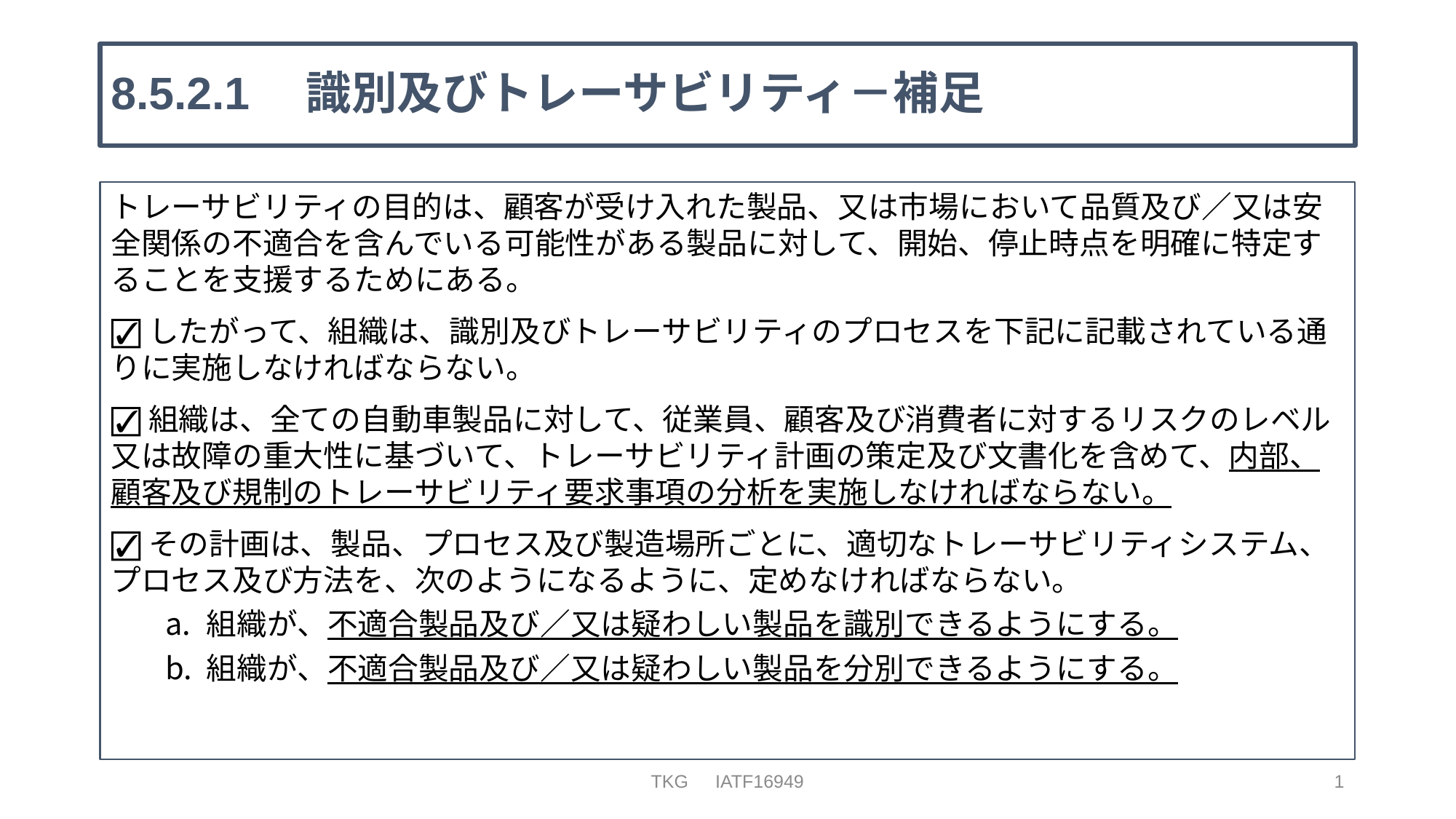

# 8.5.2.1　識別及びトレーサビリティ－補足
トレーサビリティの目的は、顧客が受け入れた製品、又は市場において品質及び／又は安全関係の不適合を含んでいる可能性がある製品に対して、開始、停止時点を明確に特定することを支援するためにある。
☑したがって、組織は、識別及びトレーサビリティのプロセスを下記に記載されている通りに実施しなければならない。
☑組織は、全ての自動車製品に対して、従業員、顧客及び消費者に対するリスクのレベル又は故障の重大性に基づいて、トレーサビリティ計画の策定及び文書化を含めて、内部、顧客及び規制のトレーサビリティ要求事項の分析を実施しなければならない。
☑その計画は、製品、プロセス及び製造場所ごとに、適切なトレーサビリティシステム、プロセス及び方法を、次のようになるように、定めなければならない。
組織が、不適合製品及び／又は疑わしい製品を識別できるようにする。
組織が、不適合製品及び／又は疑わしい製品を分別できるようにする。

TKG　IATF16949
1